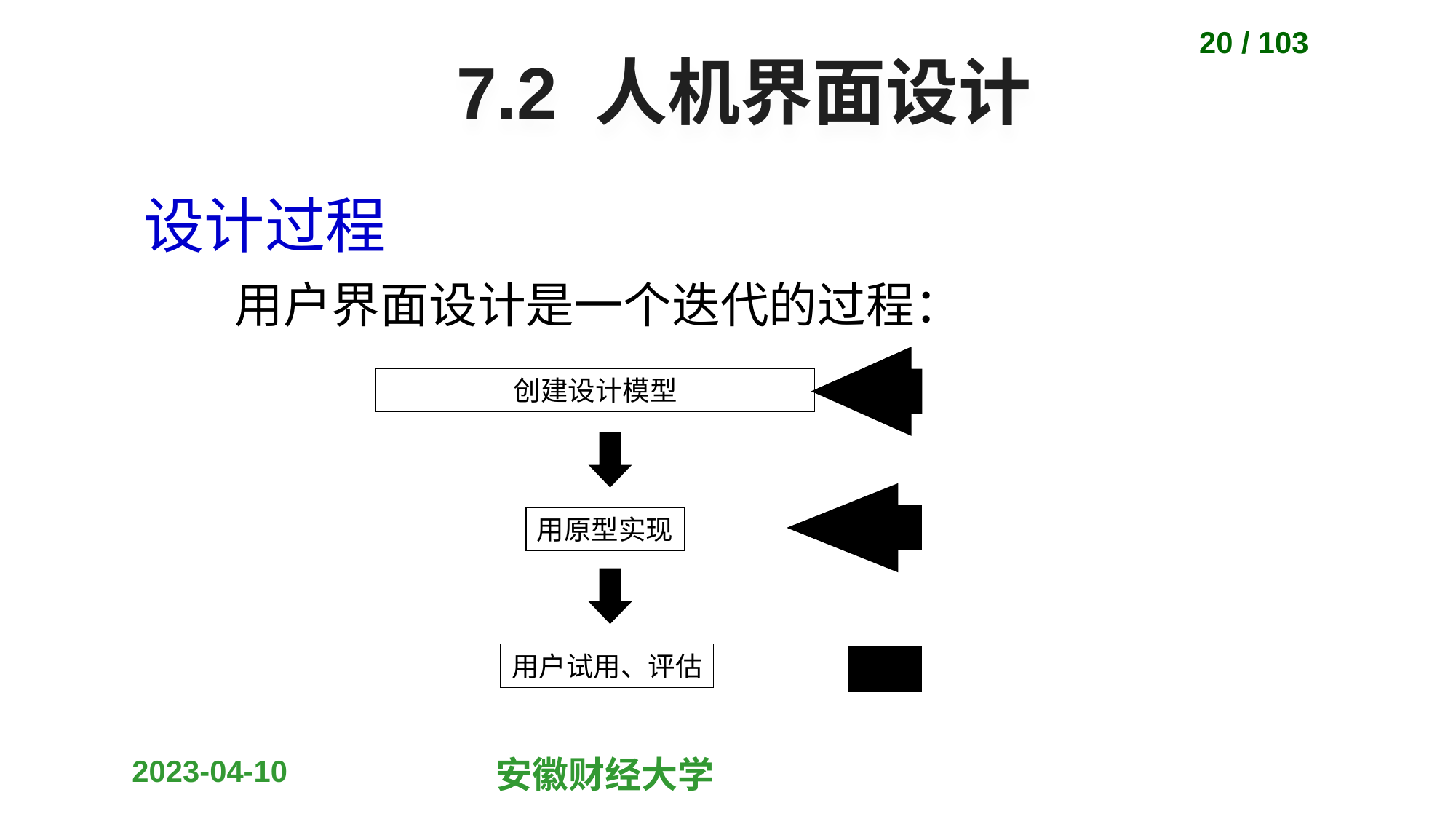

20 / 103
# 7.2 人机界面设计
设计过程
用户界面设计是一个迭代的过程：

创建设计模型

用原型实现

用户试用、评估

2023-04-10
安徽财经大学